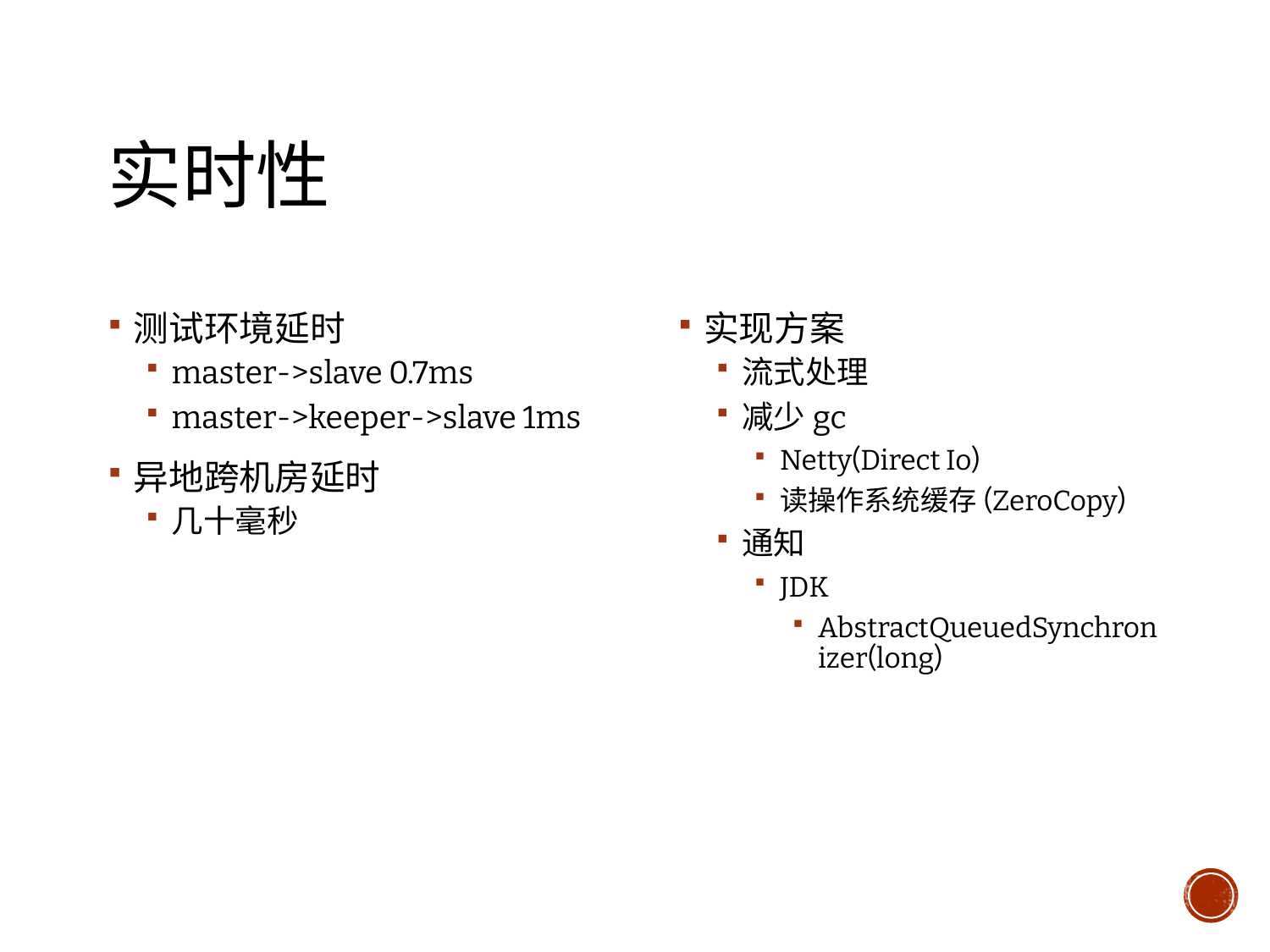

# 实时性
测试环境延时
master->slave 0.7ms
master->keeper->slave 1ms
异地跨机房延时
几十毫秒

实现方案
流式处理
减少gc
Netty(Direct Io)
读操作系统缓存(ZeroCopy)
通知
JDK
AbstractQueuedSynchronizer(long)